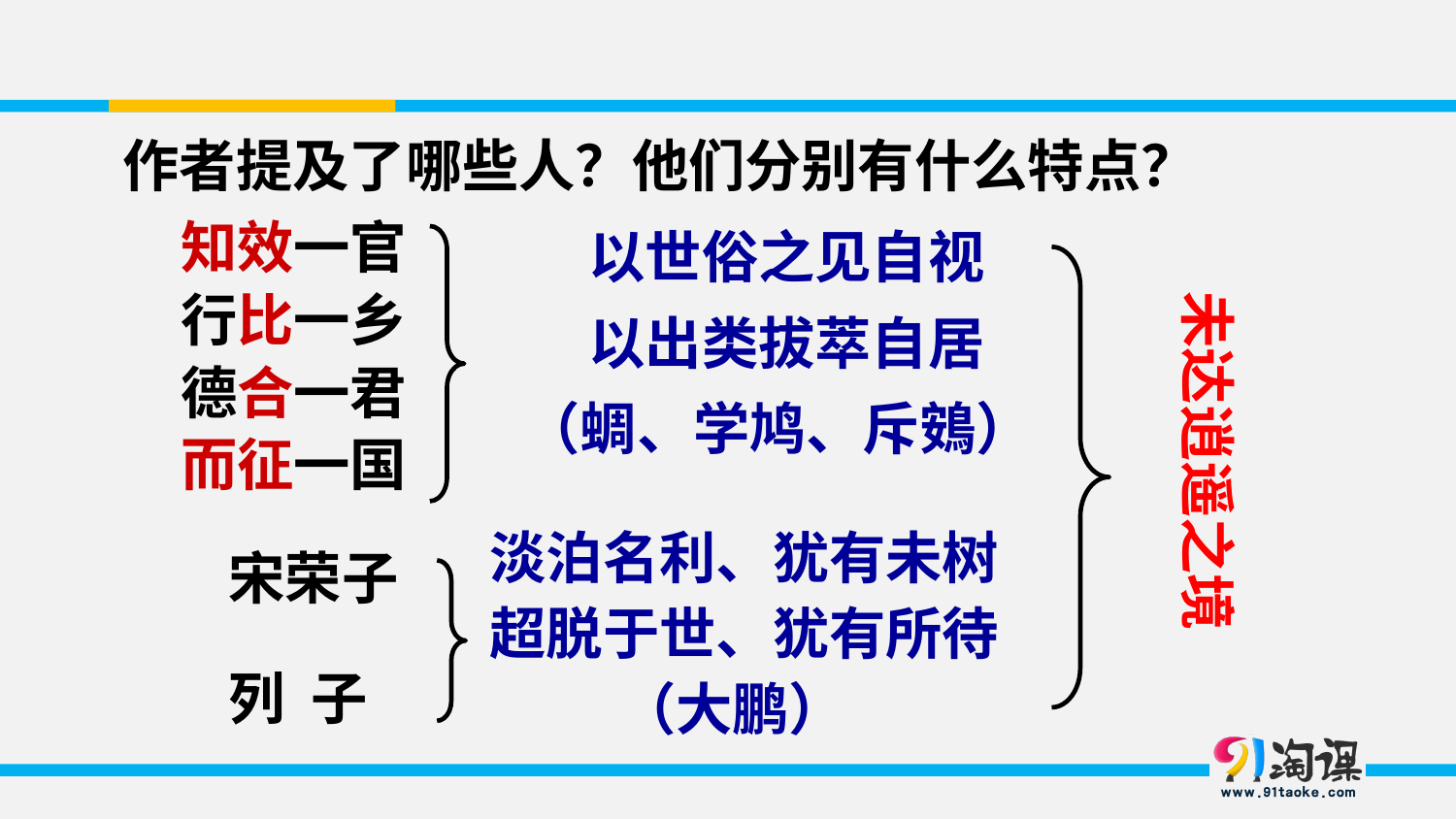

作者提及了哪些人？他们分别有什么特点？
    以世俗之见自视
    以出类拔萃自居
（蜩、学鸠、斥鴳）
知效一官
行比一乡
德合一君
而征一国

未达逍遥之境
淡泊名利、犹有未树
超脱于世、犹有所待
         （大鹏）
宋荣子
列  子